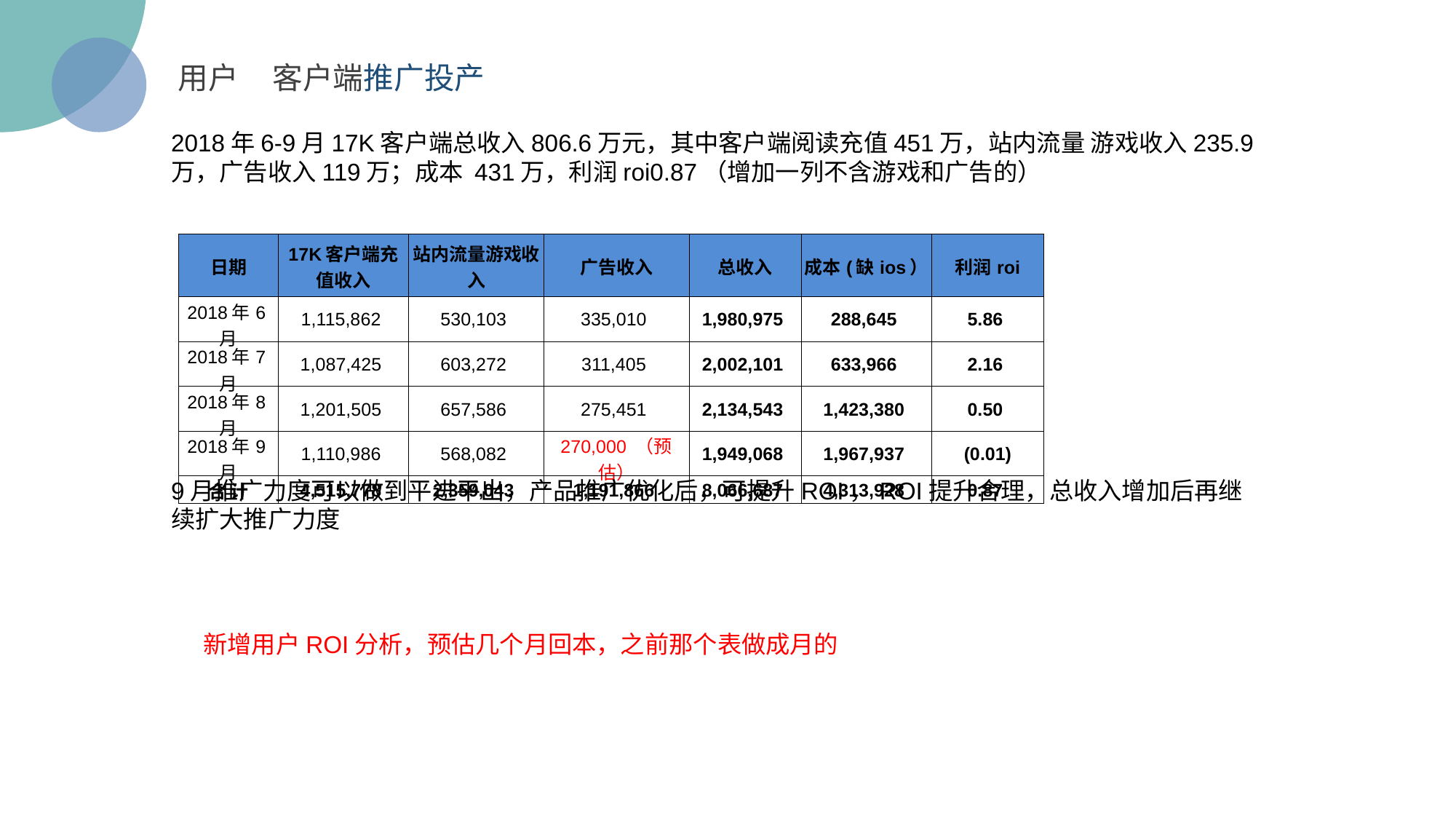

用户     客户端推广投产
2018年6-9月17K客户端总收入806.6万元，其中客户端阅读充值451万，站内流量 游戏收入235.9万，广告收入119万；成本 431万，利润roi0.87（增加一列不含游戏和广告的）
| 日期 | 17K客户端充值收入 | 站内流量游戏收入 | 广告收入 | 总收入 | 成本(缺ios） | 利润roi |
| --- | --- | --- | --- | --- | --- | --- |
| 2018年6月 | 1,115,862 | 530,103 | 335,010 | 1,980,975 | 288,645 | 5.86 |
| 2018年7月 | 1,087,425 | 603,272 | 311,405 | 2,002,101 | 633,966 | 2.16 |
| 2018年8月 | 1,201,505 | 657,586 | 275,451 | 2,134,543 | 1,423,380 | 0.50 |
| 2018年9月 | 1,110,986 | 568,082 | 270,000 （预估） | 1,949,068 | 1,967,937 | (0.01) |
| 合 计 | 4,515,778 | 2,359,043 | 1,191,866 | 8,066,687 | 4,313,928 | 0.87 |
9月推广力度可以做到平进平出，产品推广优化后，可提升ROI，ROI提升合理，总收入增加后再继续扩大推广力度
新增用户ROI分析，预估几个月回本，之前那个表做成月的